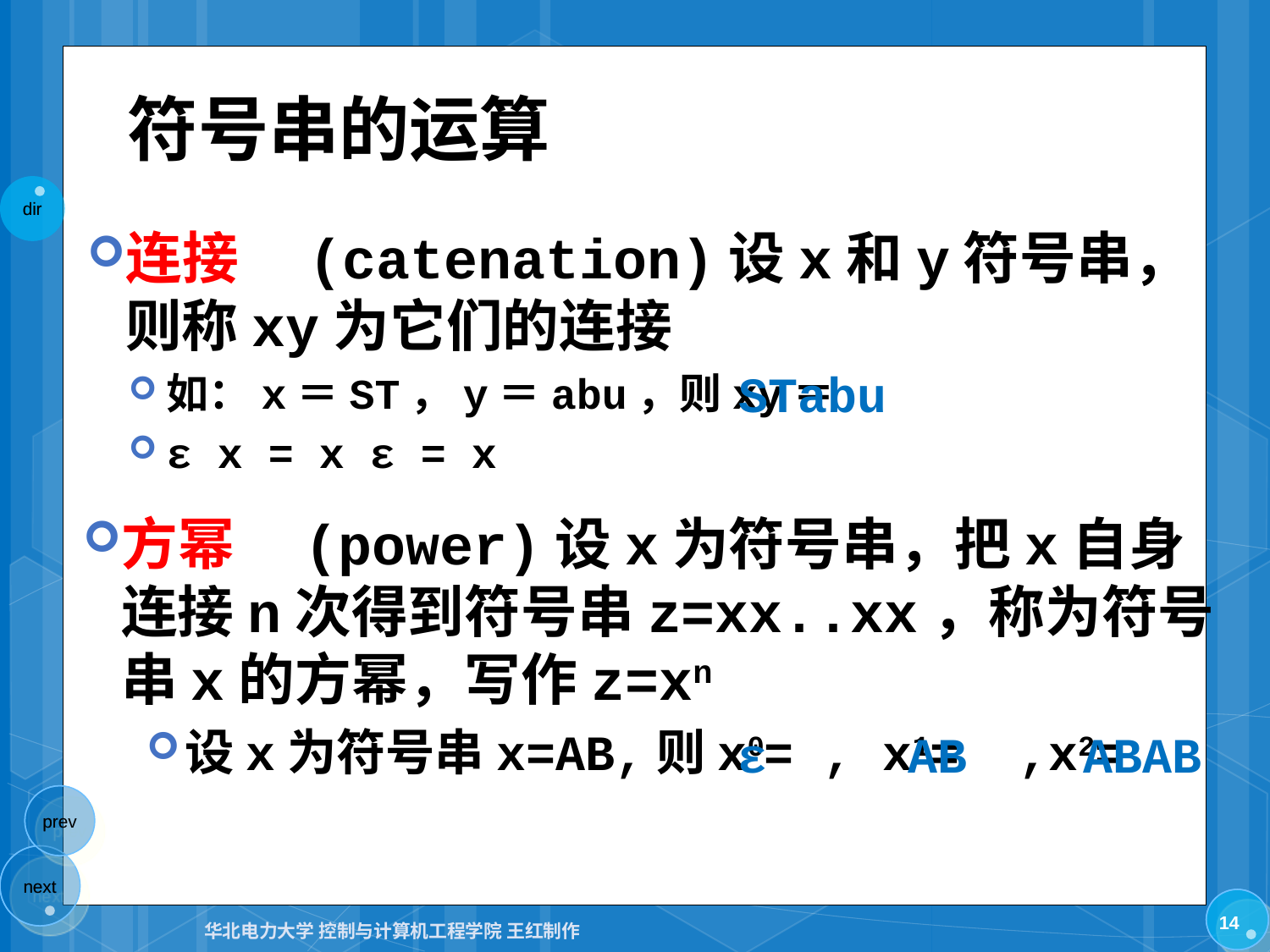

# 符号串的运算
连接　(catenation)设x和y符号串，则称xy为它们的连接
如：x＝ST，y＝abu，则xy＝
ε x = x ε = x
STabu
方幂　(power)设x为符号串，把x自身连接n次得到符号串z=xx..xx，称为符号串x的方幂，写作z=xn
设x为符号串x=AB,则x0= , x1=  ,x2=
ε
AB
ABAB
14
华北电力大学 控制与计算机工程学院 王红制作